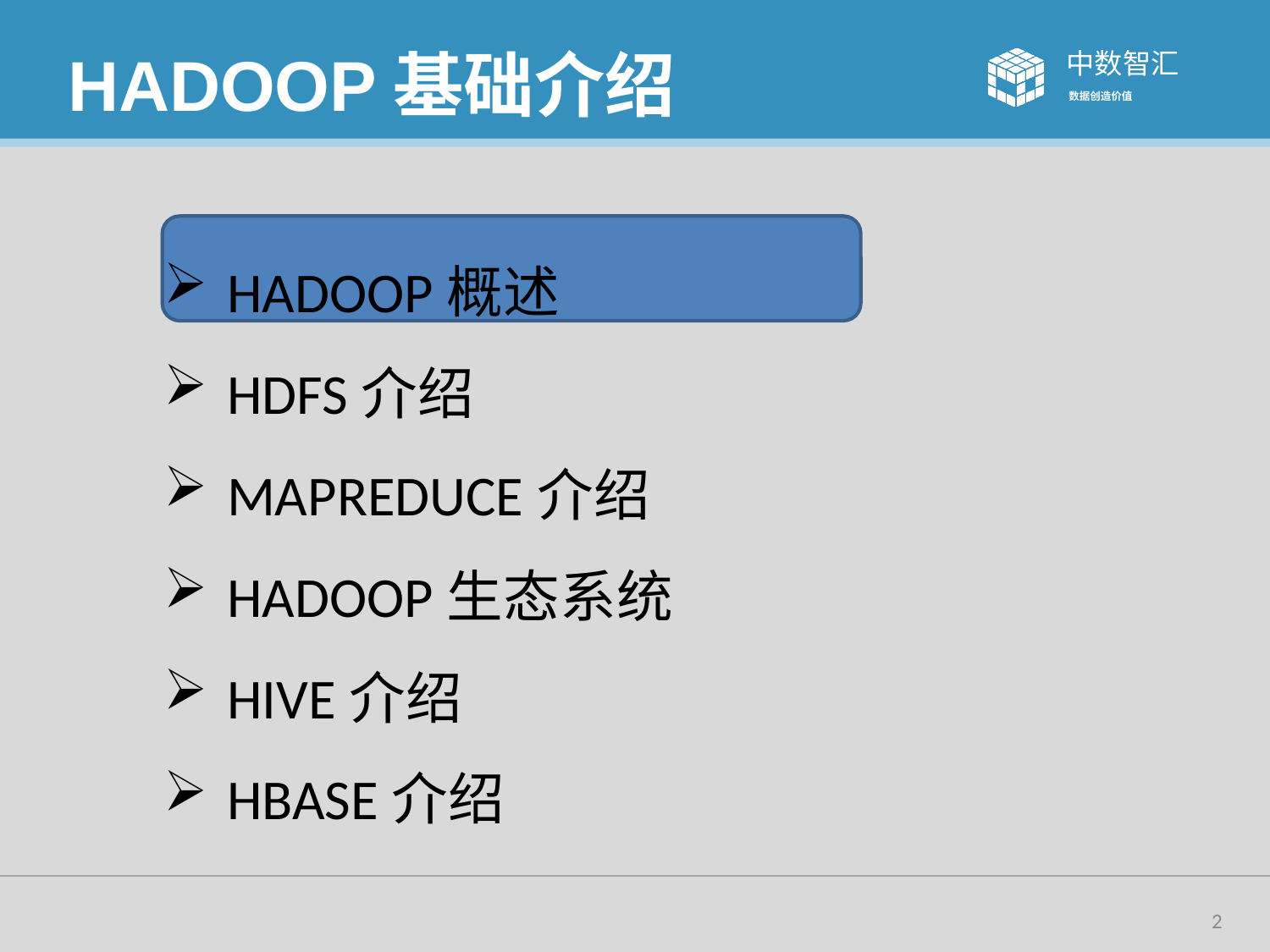

# HADOOP基础介绍
HADOOP概述
HDFS介绍
MAPREDUCE介绍
HADOOP生态系统
HIVE介绍
HBASE介绍

2